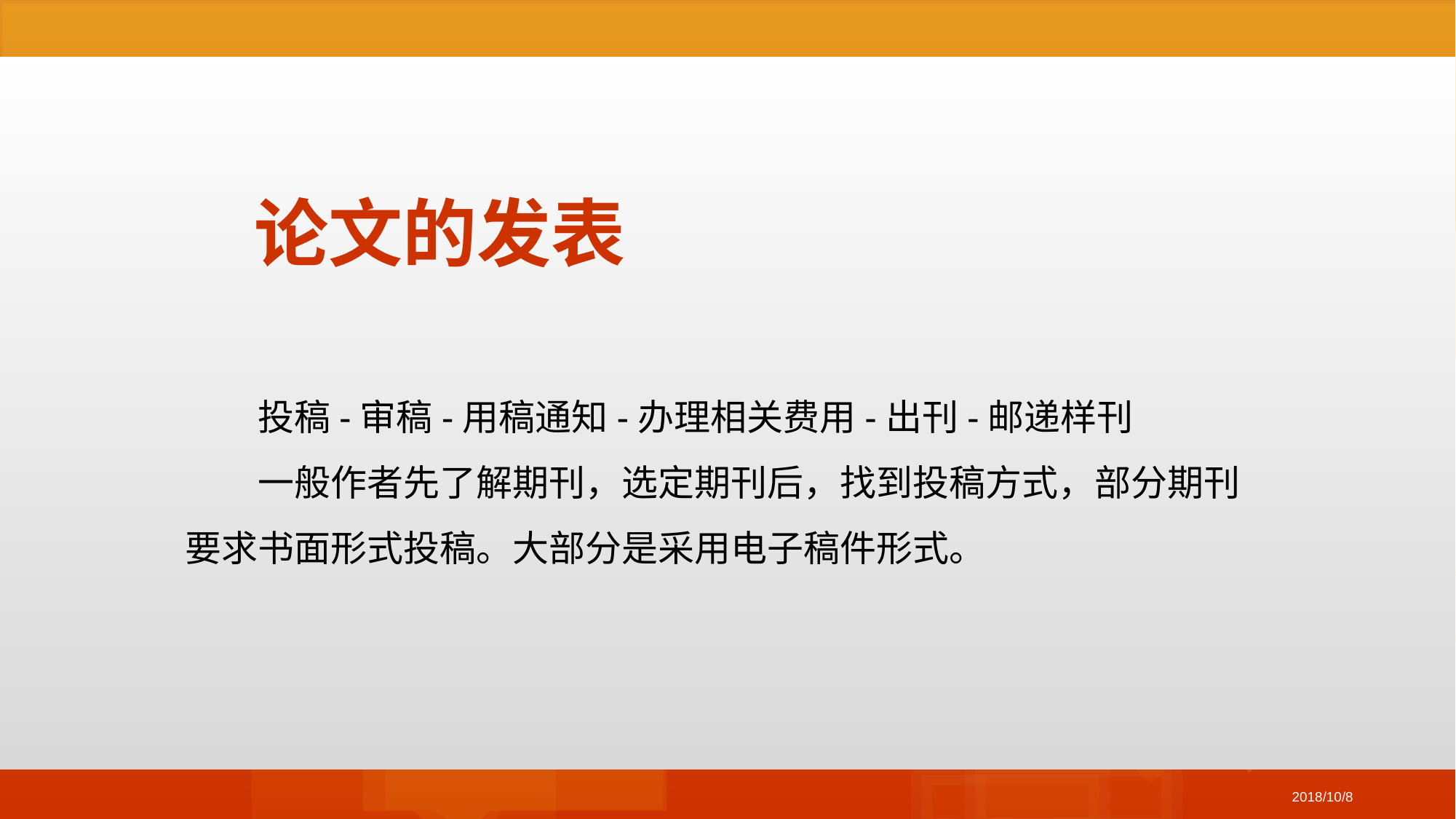

# 论文的发表
　　投稿-审稿-用稿通知-办理相关费用-出刊-邮递样刊
　　一般作者先了解期刊，选定期刊后，找到投稿方式，部分期刊要求书面形式投稿。大部分是采用电子稿件形式。
2018/10/8